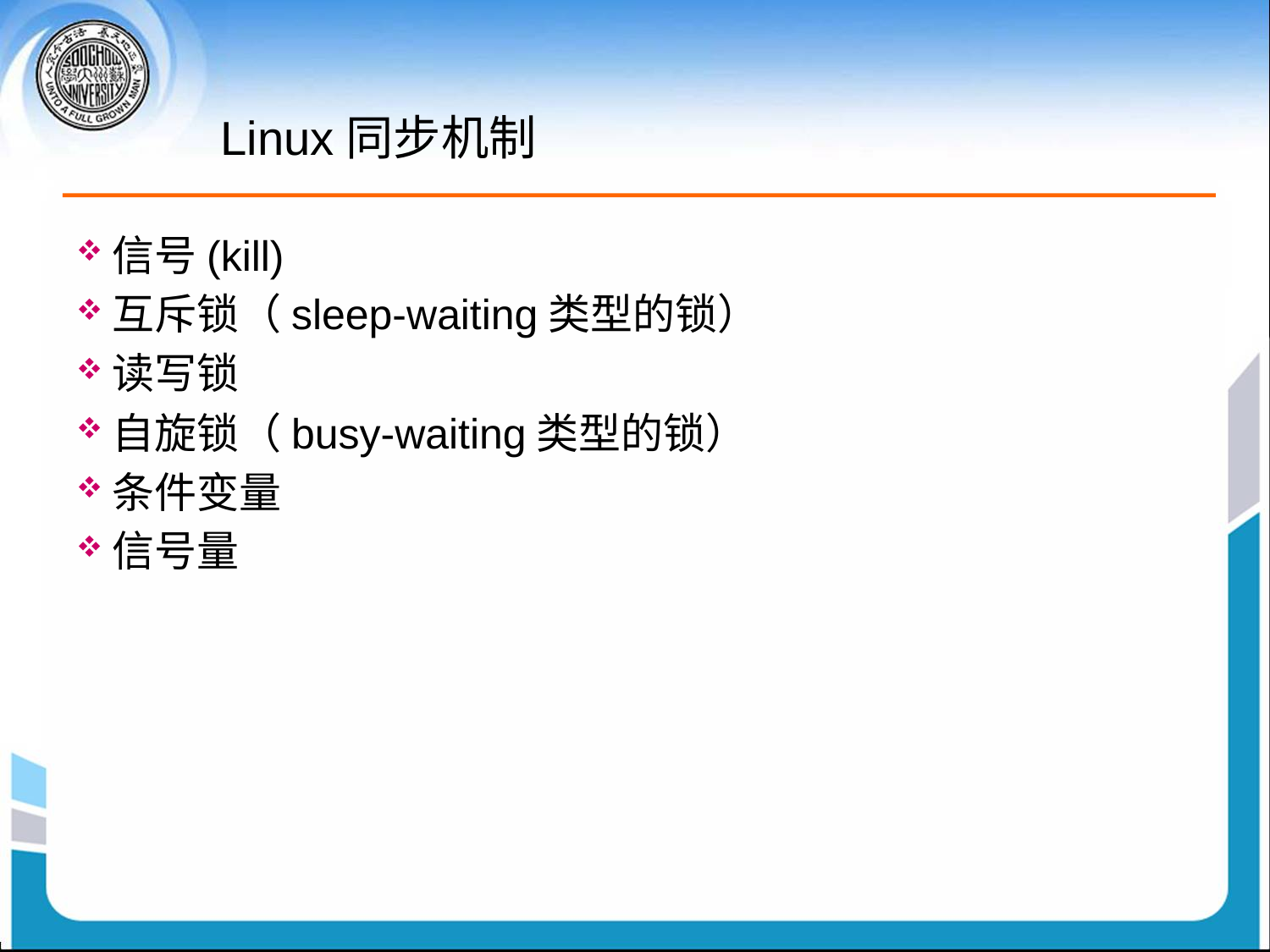

# Linux同步机制
信号(kill)
互斥锁（sleep-waiting类型的锁）
读写锁
自旋锁（busy-waiting类型的锁）
条件变量
信号量